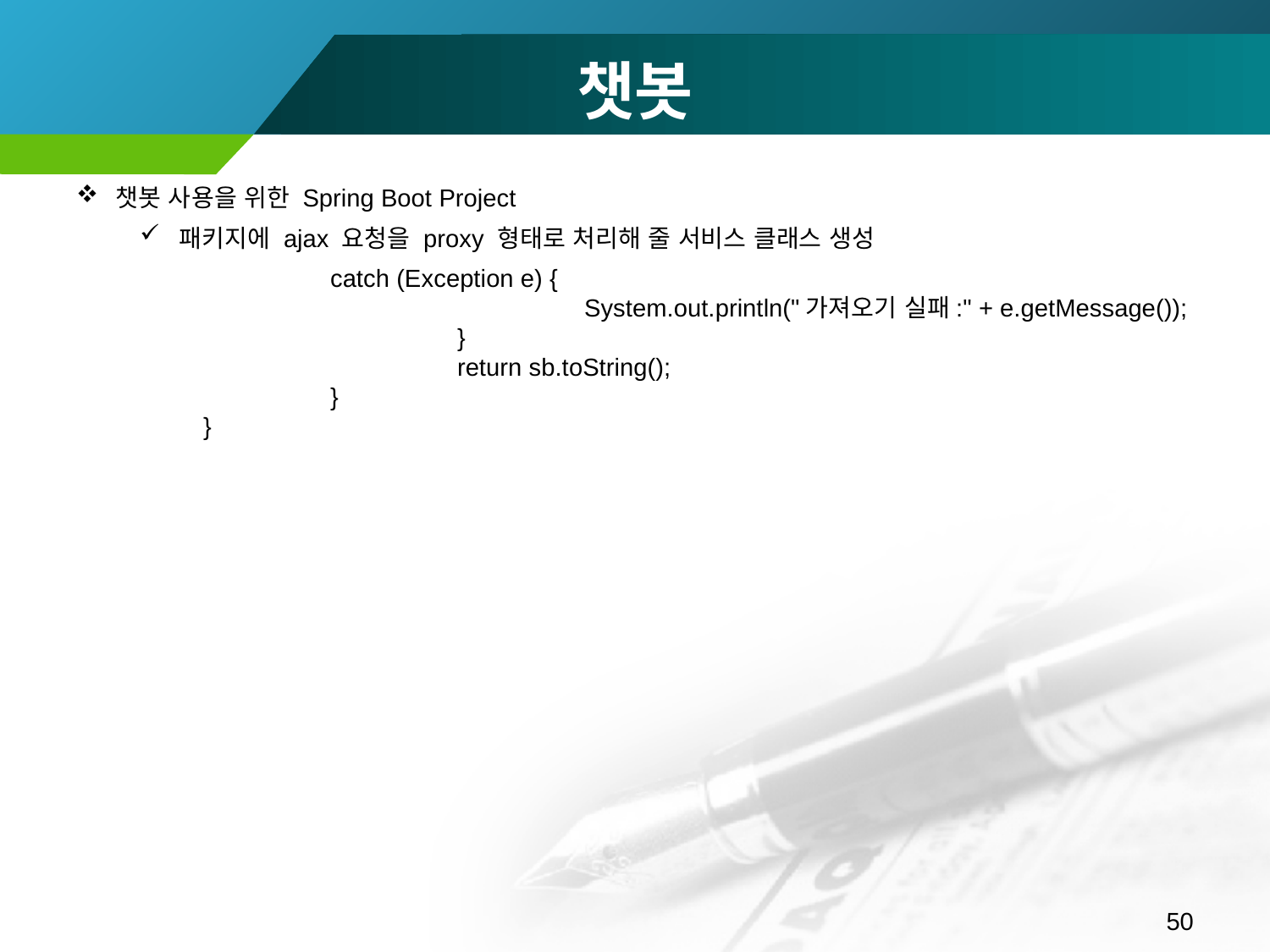

챗봇
챗봇 사용을 위한 Spring Boot Project
패키지에 ajax 요청을 proxy 형태로 처리해 줄 서비스 클래스 생성
	catch (Exception e) {
			System.out.println("가져오기 실패:" + e.getMessage());
		}
		return sb.toString();
	}
}
50